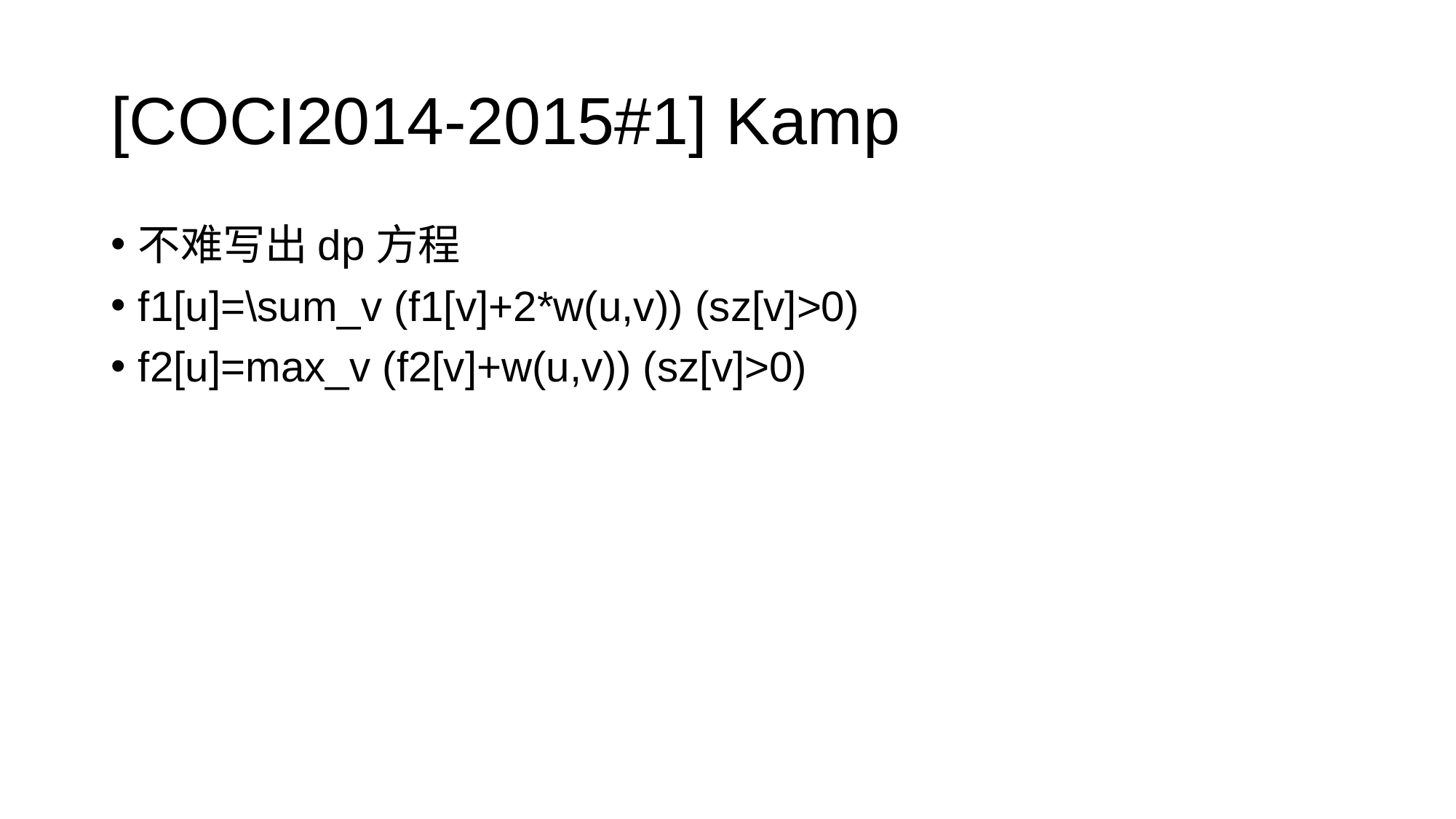

# [COCI2014-2015#1] Kamp
不难写出dp方程
f1[u]=\sum_v (f1[v]+2*w(u,v)) (sz[v]>0)
f2[u]=max_v (f2[v]+w(u,v)) (sz[v]>0)